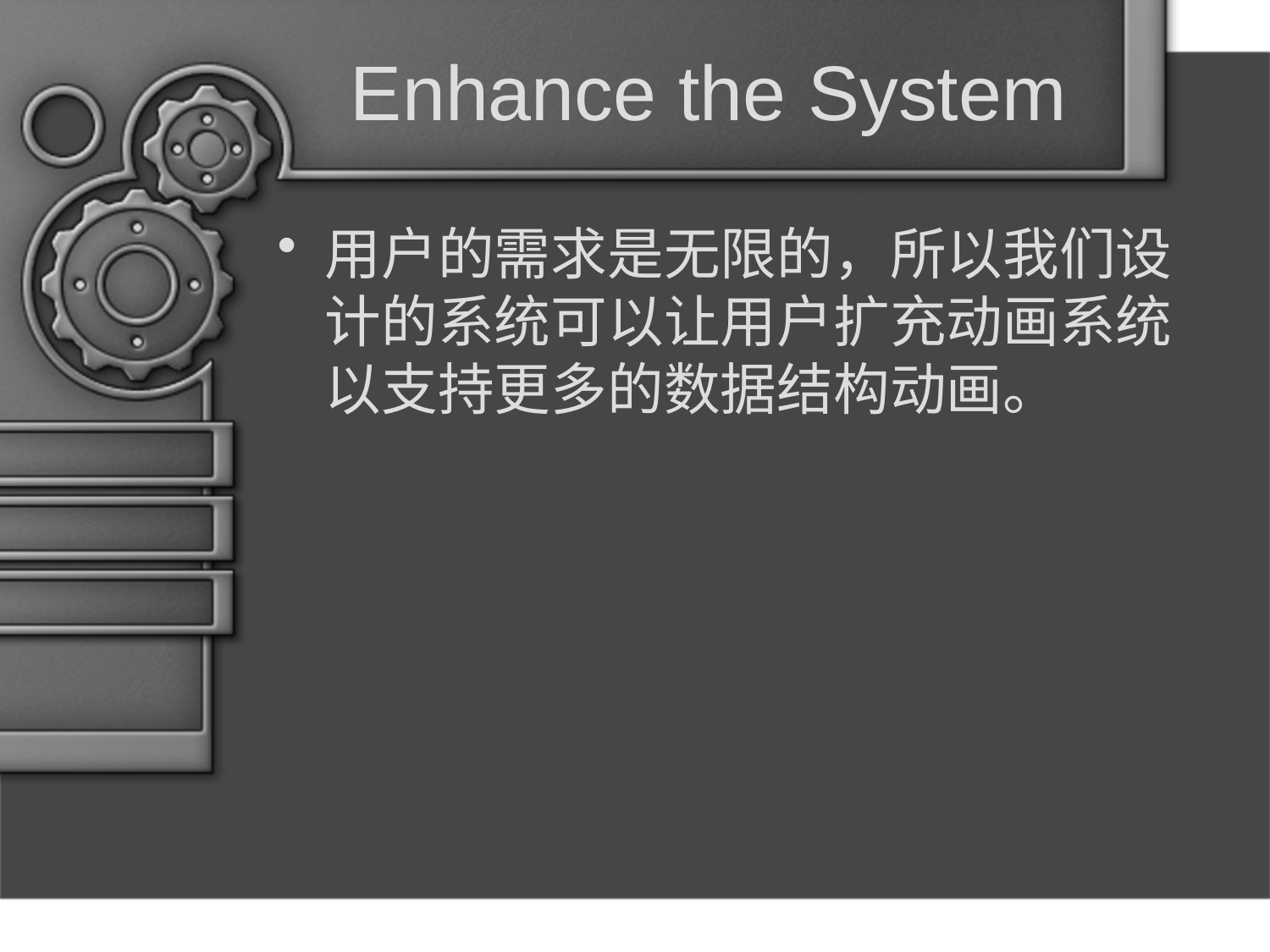

# Enhance the System
用户的需求是无限的，所以我们设计的系统可以让用户扩充动画系统以支持更多的数据结构动画。